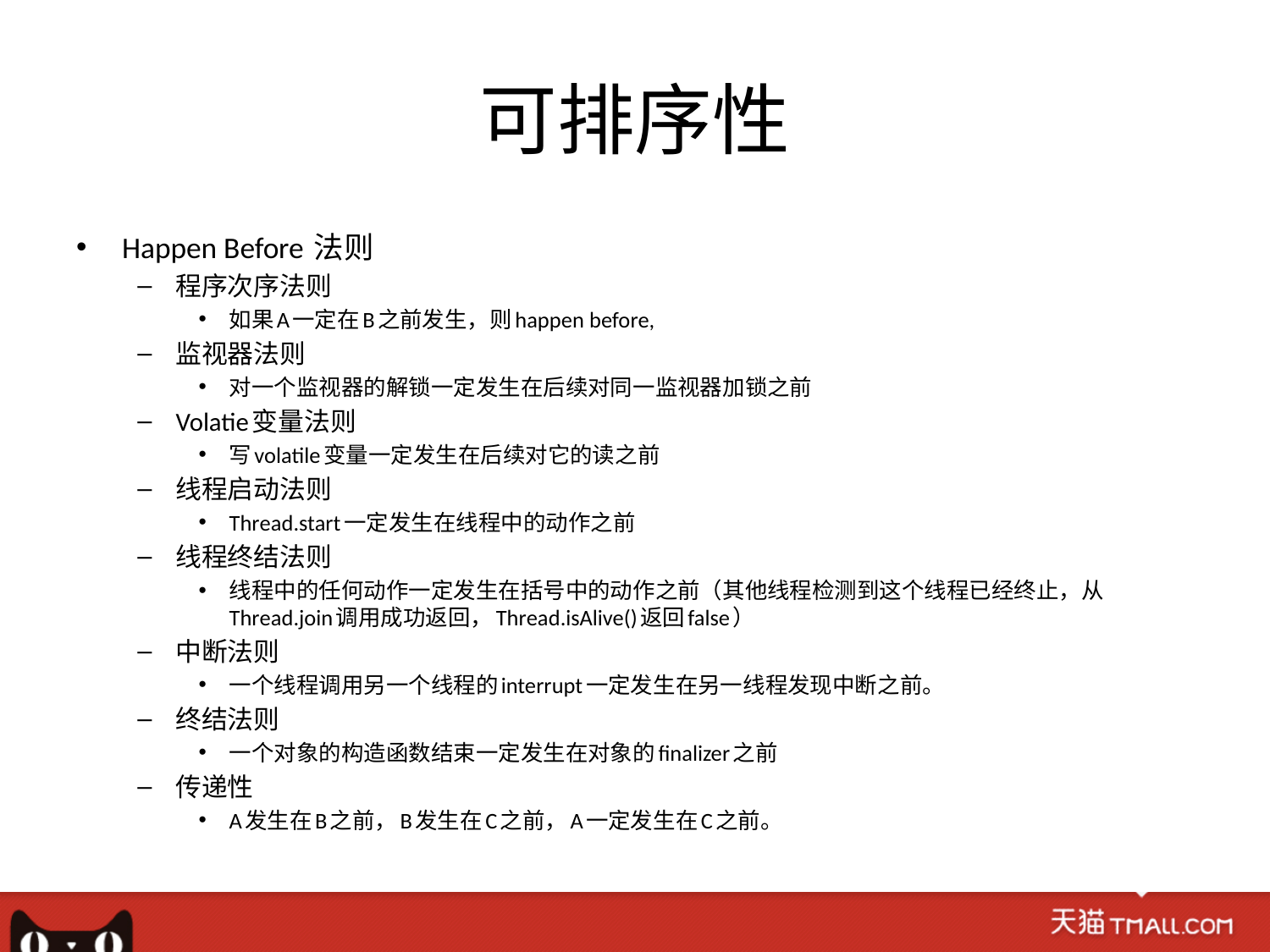

# 可排序性
Happen Before 法则
程序次序法则
如果A一定在B之前发生，则happen before,
监视器法则
对一个监视器的解锁一定发生在后续对同一监视器加锁之前
Volatie变量法则
写volatile变量一定发生在后续对它的读之前
线程启动法则
Thread.start一定发生在线程中的动作之前
线程终结法则
线程中的任何动作一定发生在括号中的动作之前（其他线程检测到这个线程已经终止，从Thread.join调用成功返回，Thread.isAlive()返回false）
中断法则
一个线程调用另一个线程的interrupt一定发生在另一线程发现中断之前。
终结法则
一个对象的构造函数结束一定发生在对象的finalizer之前
传递性
A发生在B之前，B发生在C之前，A一定发生在C之前。